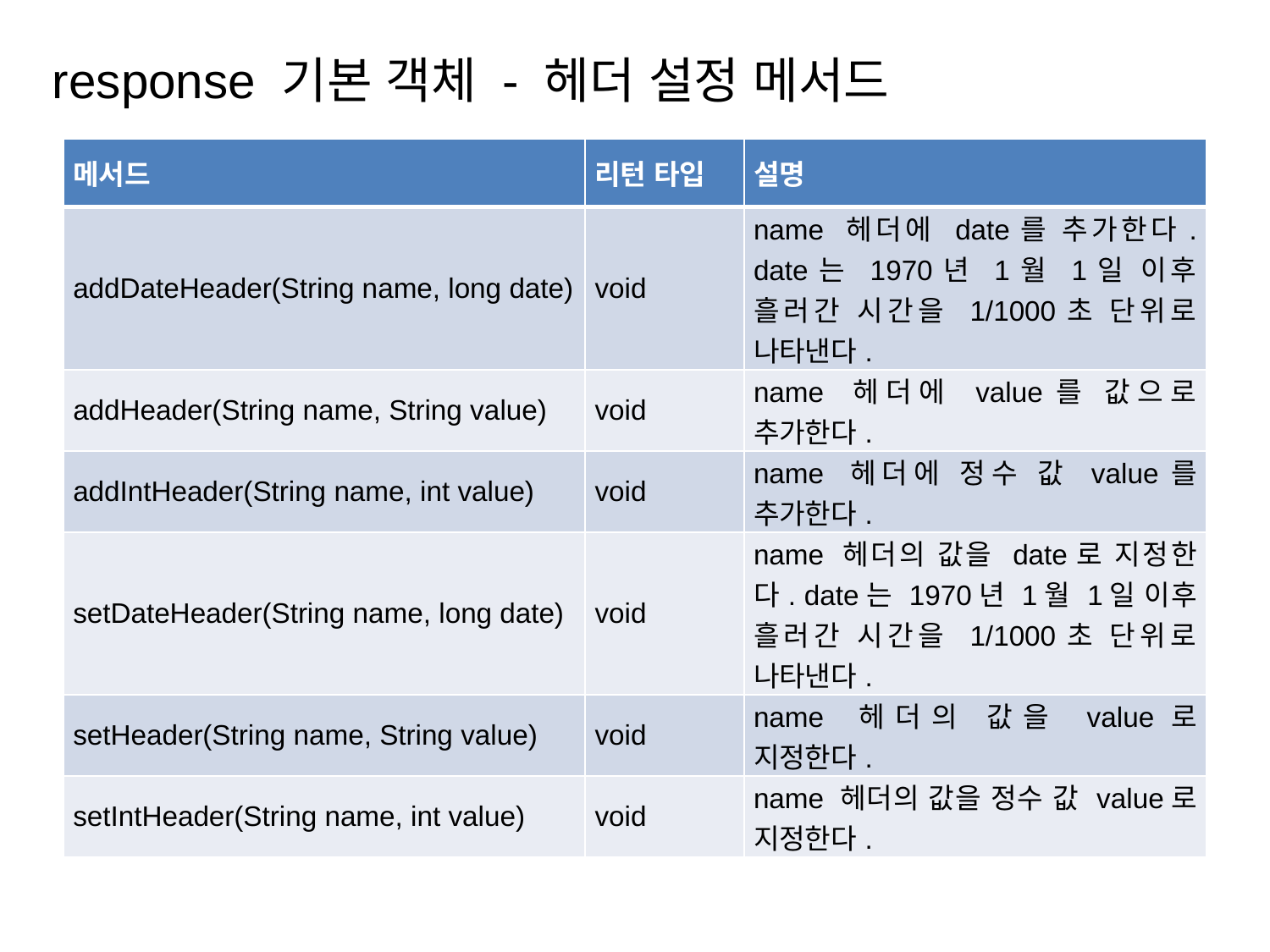

# response 기본 객체 - 헤더 설정 메서드
| 메서드 | 리턴 타입 | 설명 |
| --- | --- | --- |
| addDateHeader(String name, long date) | void | name 헤더에 date를 추가한다. date는 1970년 1월 1일 이후 흘러간 시간을 1/1000초 단위로 나타낸다. |
| addHeader(String name, String value) | void | name 헤더에 value를 값으로 추가한다. |
| addIntHeader(String name, int value) | void | name 헤더에 정수 값 value를 추가한다. |
| setDateHeader(String name, long date) | void | name 헤더의 값을 date로 지정한다. date는 1970년 1월 1일 이후 흘러간 시간을 1/1000초 단위로 나타낸다. |
| setHeader(String name, String value) | void | name 헤더의 값을 value로 지정한다. |
| setIntHeader(String name, int value) | void | name 헤더의 값을 정수 값 value로 지정한다. |